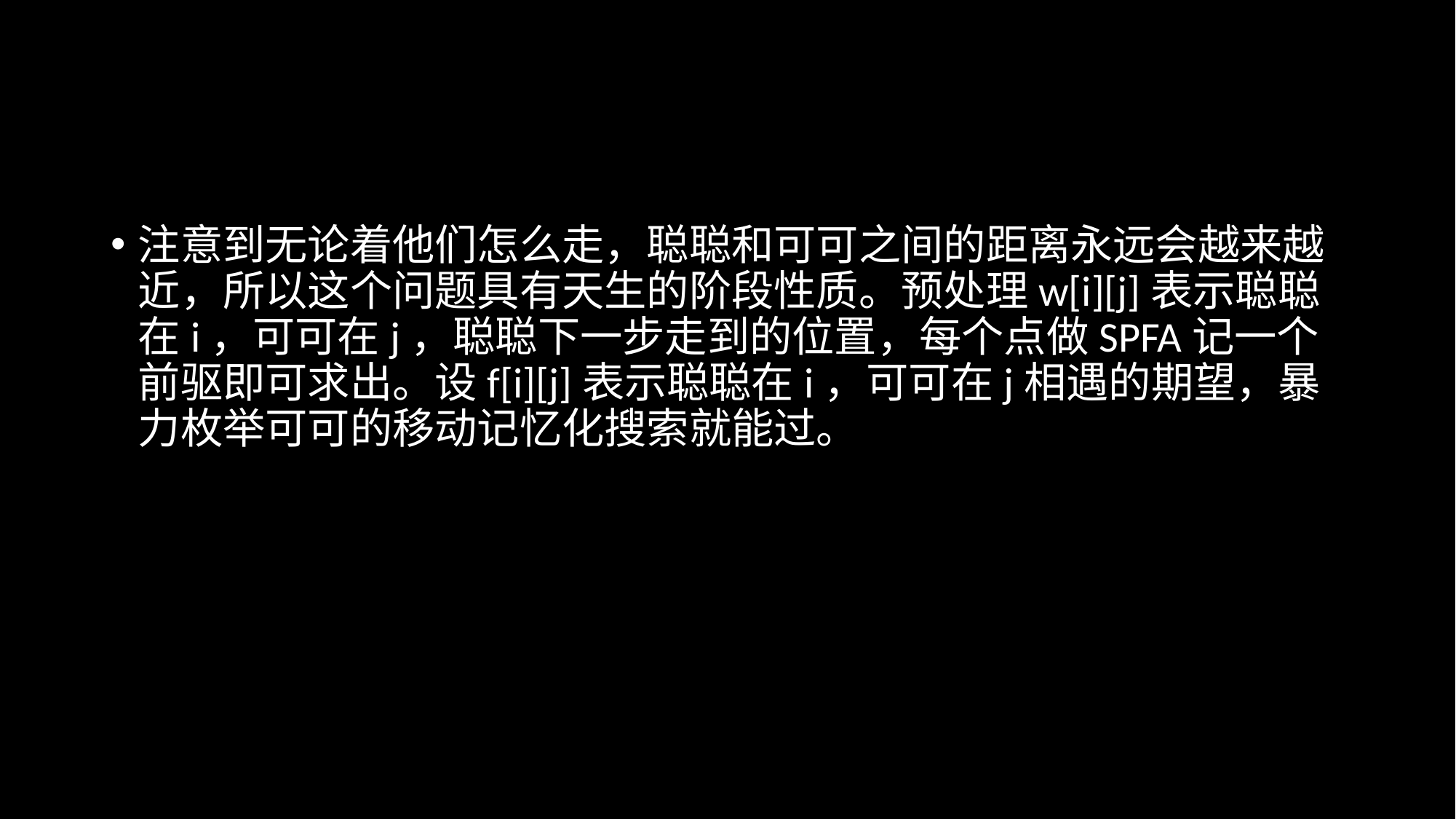

#
注意到无论着他们怎么走，聪聪和可可之间的距离永远会越来越近，所以这个问题具有天生的阶段性质。预处理w[i][j]表示聪聪在i，可可在j，聪聪下一步走到的位置，每个点做SPFA记一个前驱即可求出。设f[i][j]表示聪聪在i，可可在j相遇的期望，暴力枚举可可的移动记忆化搜索就能过。